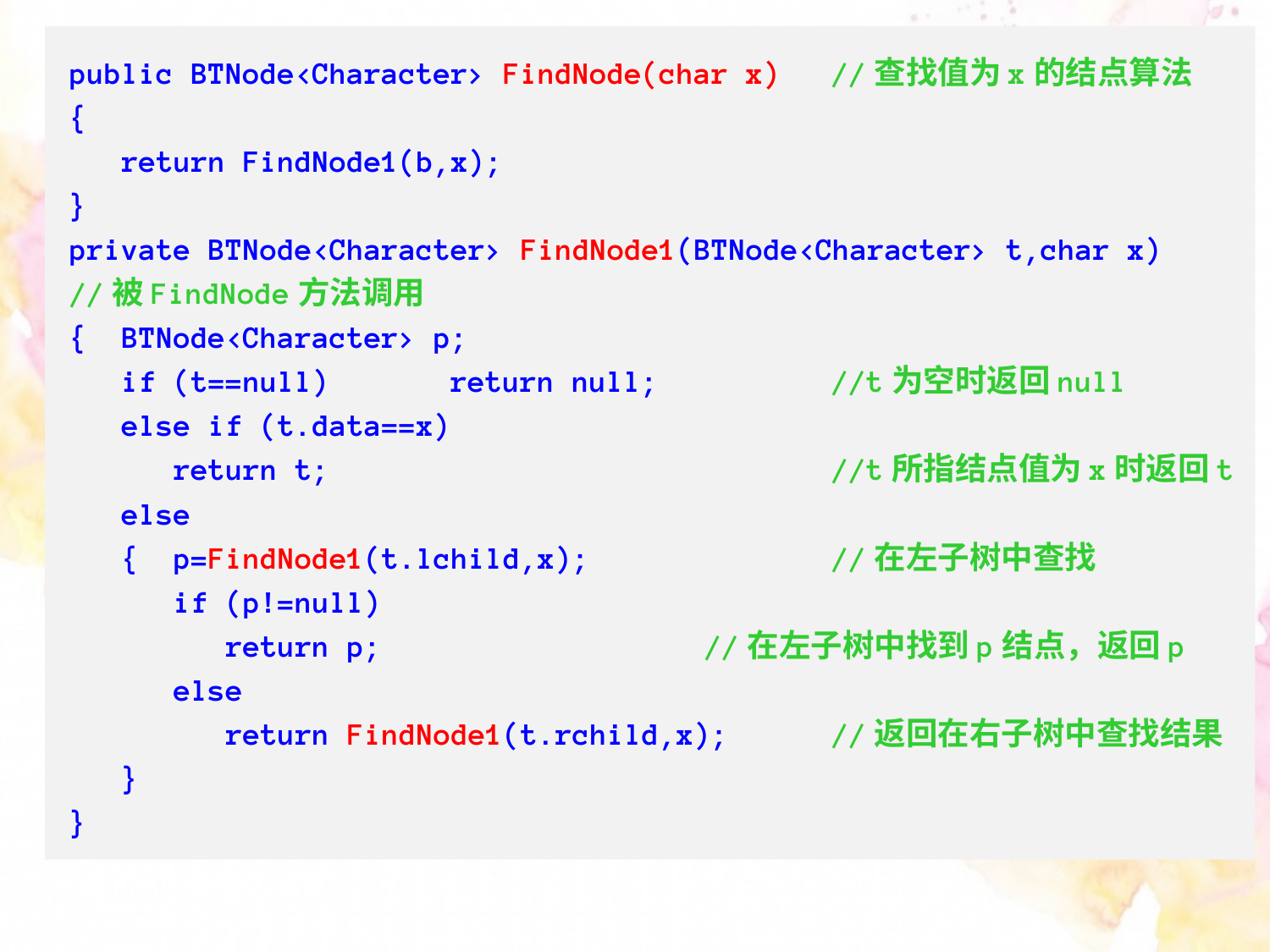

public BTNode<Character> FindNode(char x)	//查找值为x的结点算法
{
   return FindNode1(b,x);
}
private BTNode<Character> FindNode1(BTNode<Character> t,char x)
//被FindNode方法调用
{  BTNode<Character> p;
   if (t==null) 	return null;		//t为空时返回null
   else if (t.data==x)
      return t;				//t所指结点值为x时返回t
   else
   {  p=FindNode1(t.lchild,x);		//在左子树中查找
      if (p!=null)
         return p;			//在左子树中找到p结点，返回p
      else
         return FindNode1(t.rchild,x);	//返回在右子树中查找结果
   }
}